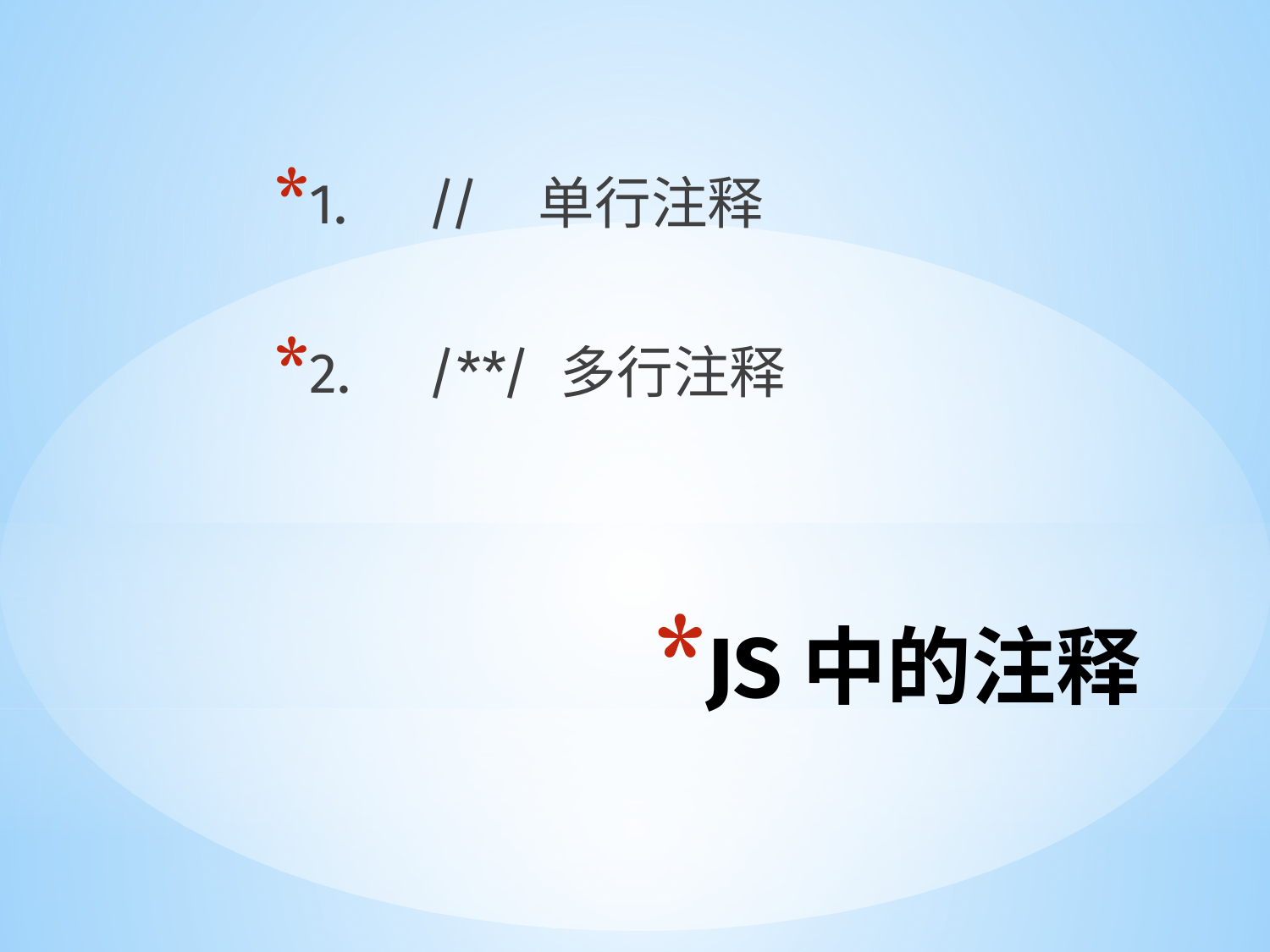

1. 	//   单行注释

2. 	/**/ 多行注释
# JS中的注释